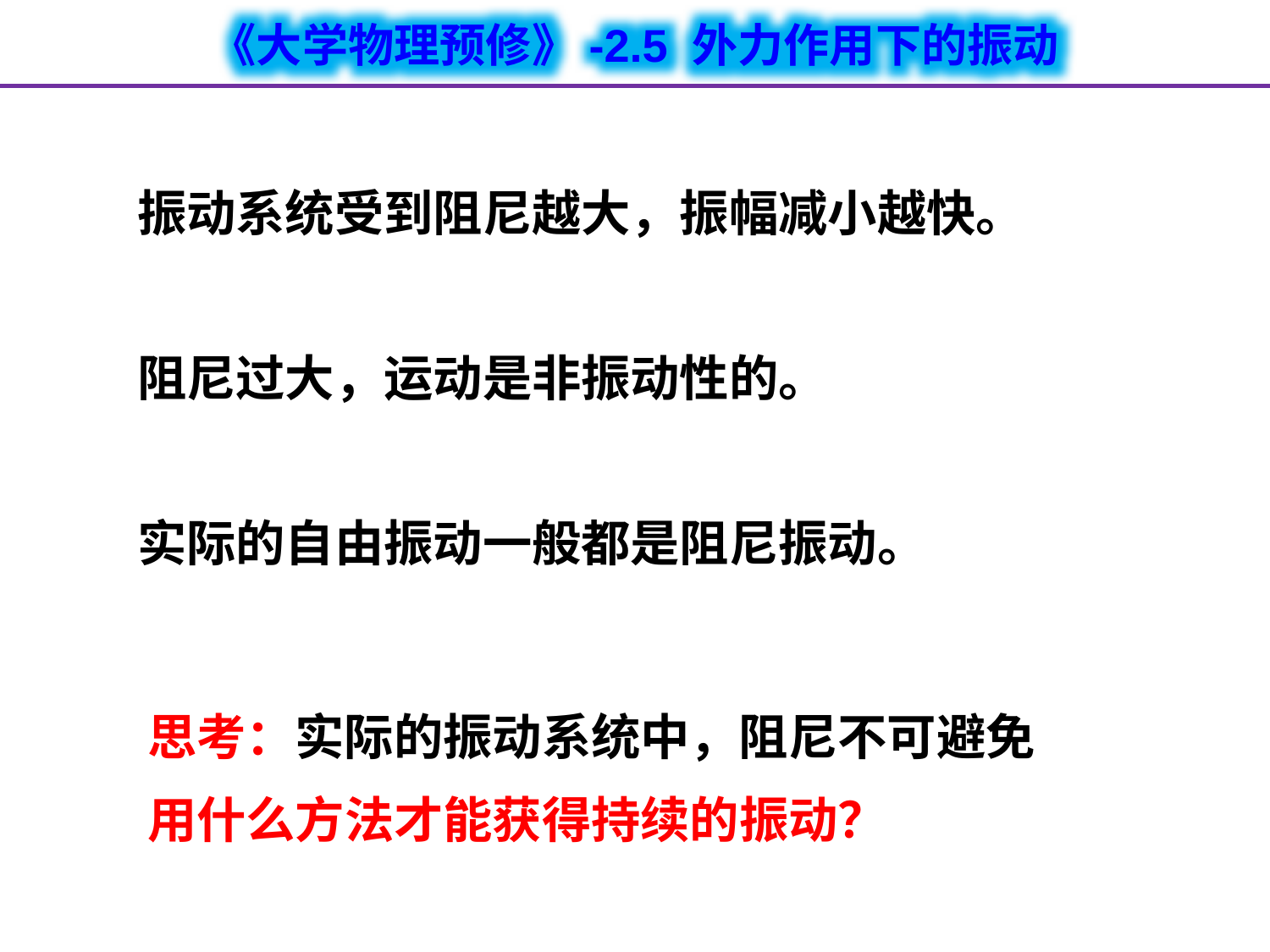

振动系统受到阻尼越大，振幅减小越快。
阻尼过大，运动是非振动性的。
实际的自由振动一般都是阻尼振动。
思考：实际的振动系统中，阻尼不可避免
用什么方法才能获得持续的振动？